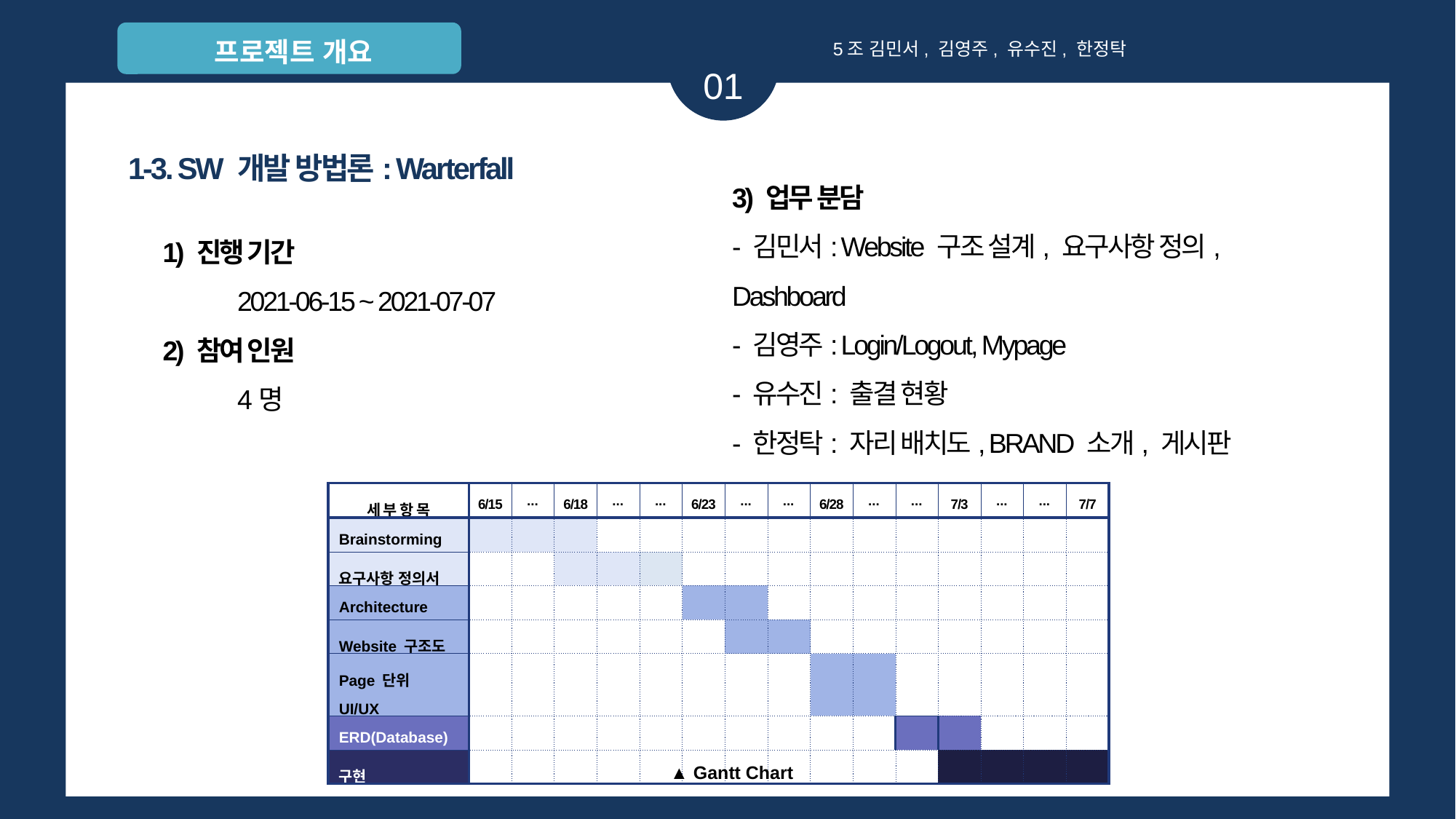

프로젝트 개요
분석
5조 김민서, 김영주, 유수진, 한정탁
01

1-3. SW 개발 방법론: Warterfall

      1) 진행 기간
	2021-06-15 ~ 2021-07-07
      2) 참여 인원
	4명

3) 업무 분담
- 김민서: Website 구조 설계, 요구사항 정의, Dashboard
- 김영주: Login/Logout, Mypage
- 유수진: 출결 현황
- 한정탁: 자리 배치도, BRAND 소개, 게시판
| 세 부 항 목 | 6/15 | ··· | 6/18 | ··· | ··· | 6/23 | ··· | ··· | 6/28 | ··· | ··· | 7/3 | ··· | ··· | 7/7 |
| --- | --- | --- | --- | --- | --- | --- | --- | --- | --- | --- | --- | --- | --- | --- | --- |
| Brainstorming |  |  |  |  |  |  |  |  |  |  |  |  |  |  |  |
| 요구사항 정의서 |  |  |  |  |  |  |  |  |  |  |  |  |  |  |  |
| Architecture |  |  |  |  |  |  |  |  |  |  |  |  |  |  |  |
| Website 구조도 |  |  |  |  |  |  |  |  |  |  |  |  |  |  |  |
| Page 단위 UI/UX |  |  |  |  |  |  |  |  |  |  |  |  |  |  |  |
| ERD(Database) |  |  |  |  |  |  |  |  |  |  |  |  |  |  |  |
| 구현 |  |  |  |  |  |  |  |  |  |  |  |  |  |  |  |
▲ Gantt Chart